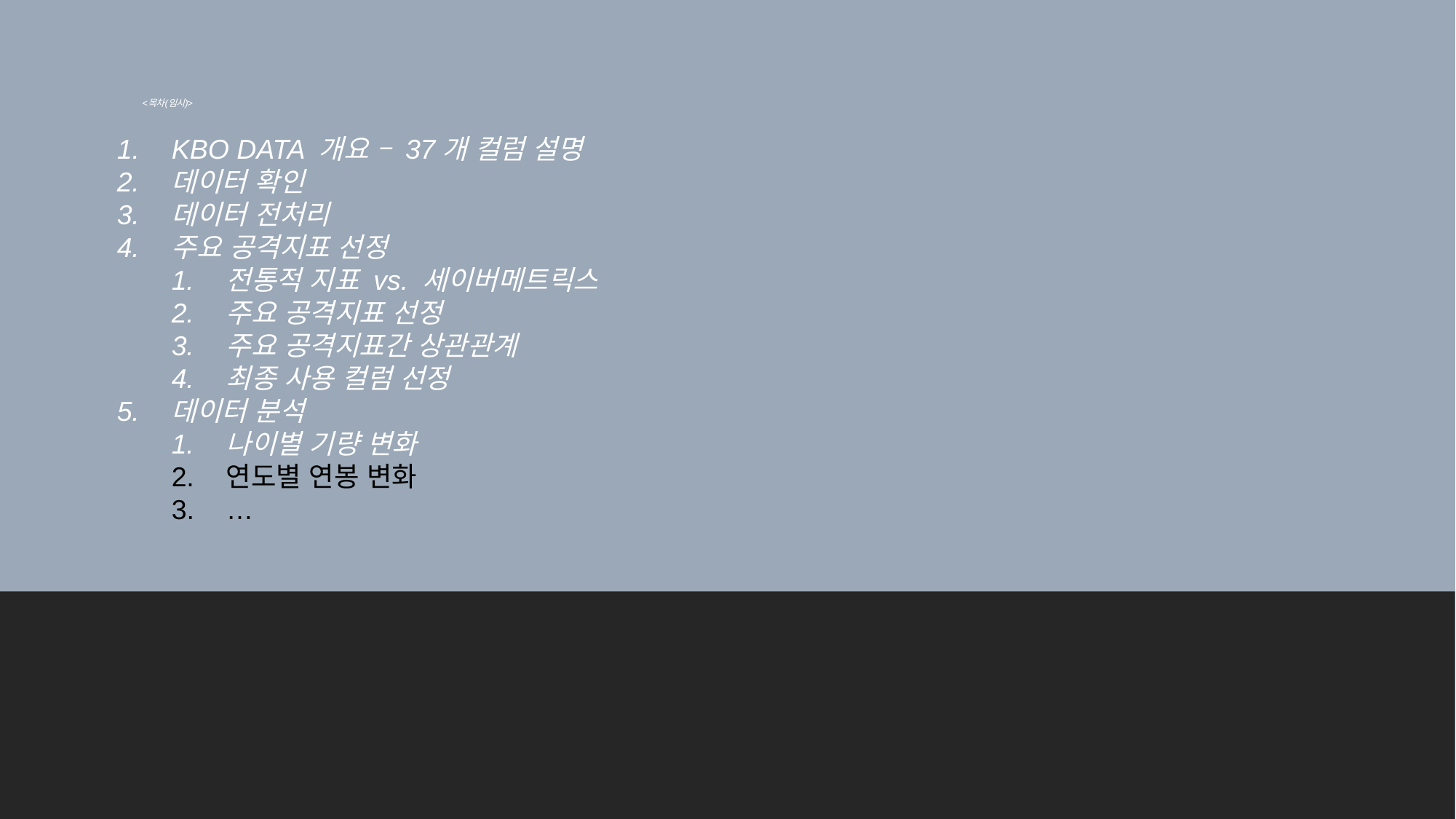

# <목차(임시)>
KBO DATA 개요 – 37개 컬럼 설명
데이터 확인
데이터 전처리
주요 공격지표 선정
전통적 지표 vs. 세이버메트릭스
주요 공격지표 선정
주요 공격지표간 상관관계
최종 사용 컬럼 선정
데이터 분석
나이별 기량 변화
연도별 연봉 변화
…